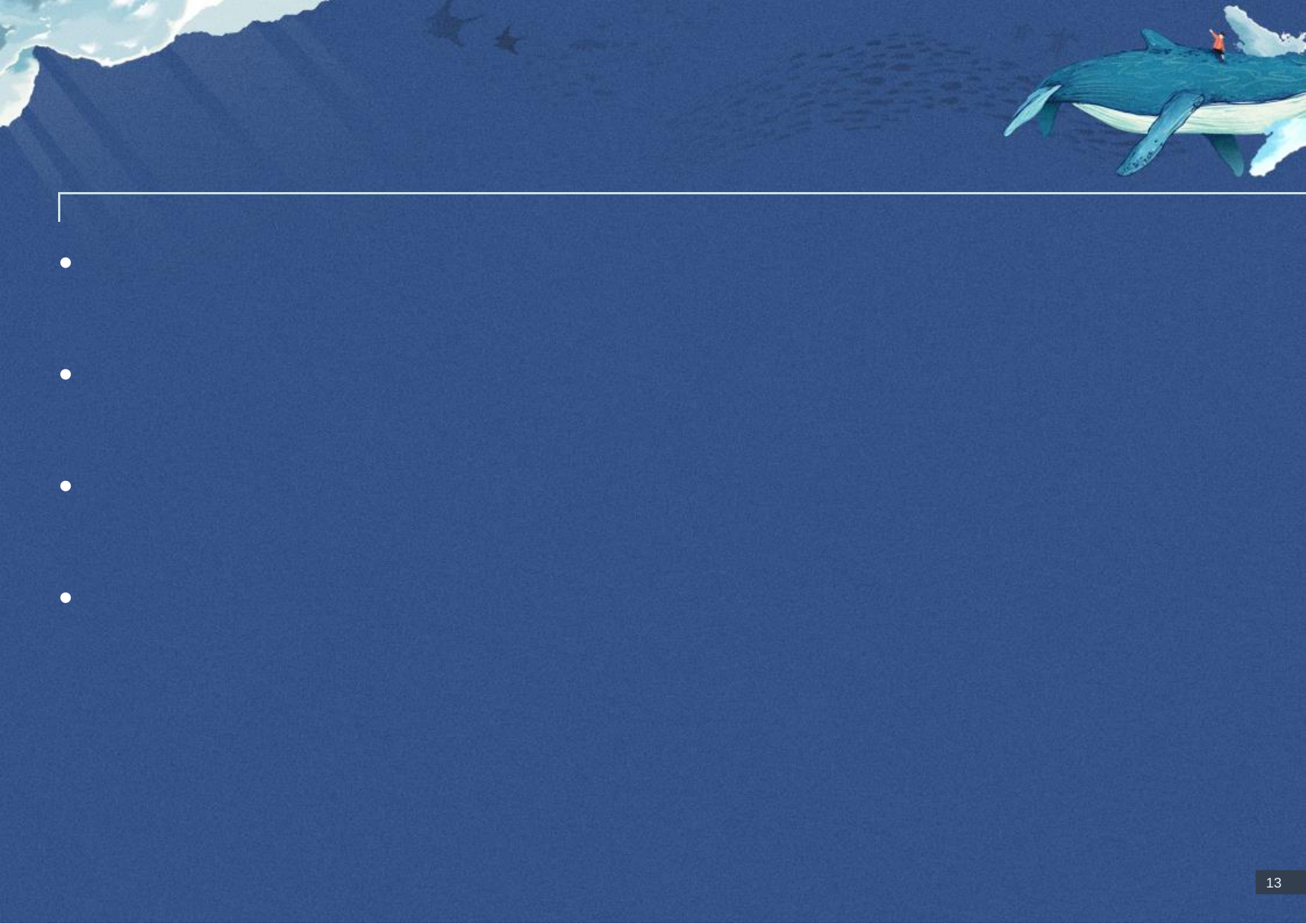

# 결과 분석 및 기대 효과

목표로 했던 기능은 모두 달성

프로젝트 기간 상 예외처리, 모듈화 등 코드의 강건성 부족

리소스 부족에 따른 모델 재학습 과정의 어려움

세그멘테이션 모델에 대해 더 심도있는 사전조사, 더욱 가벼운 모델 선정 필요
13